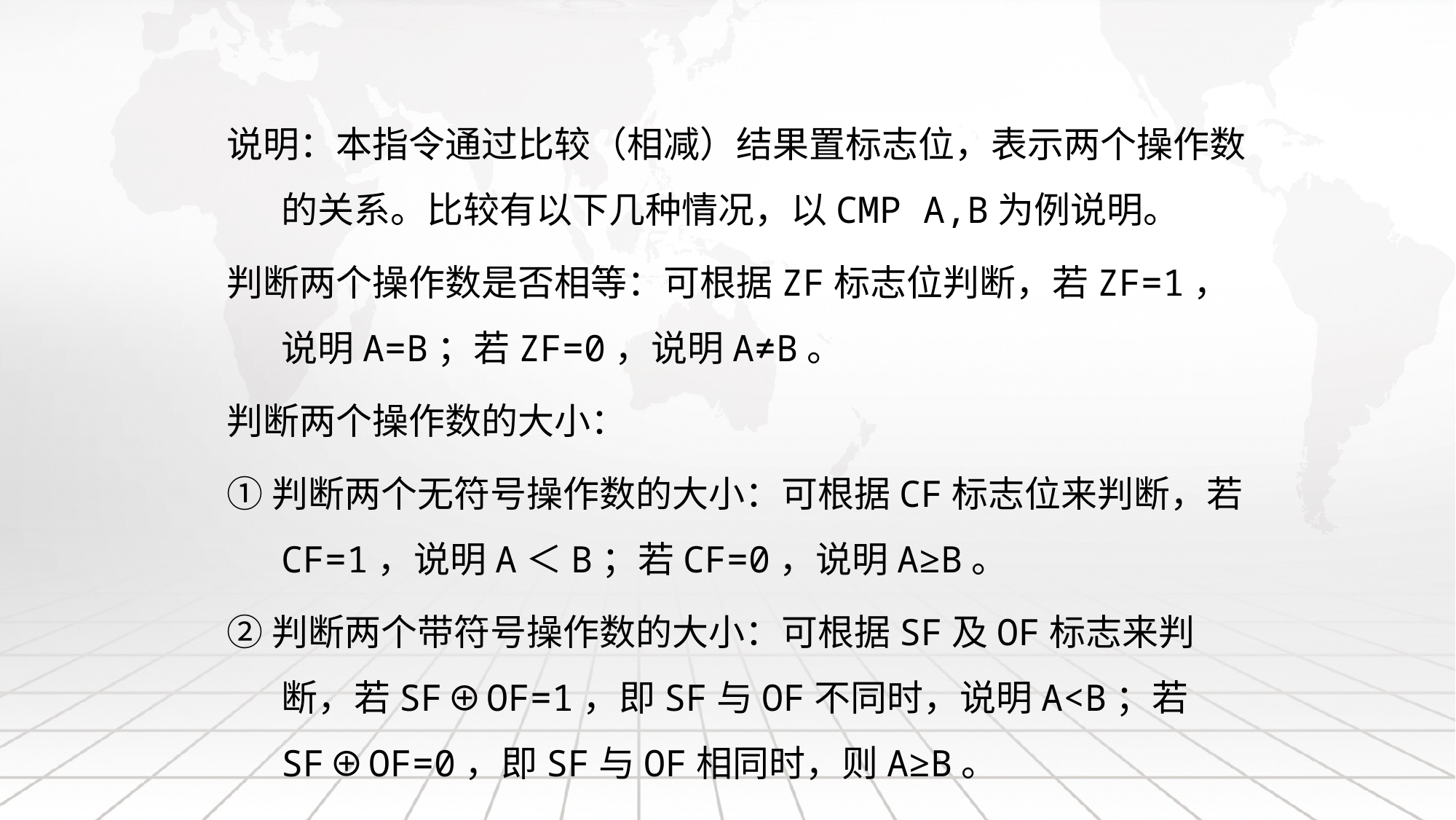

说明：本指令通过比较（相减）结果置标志位，表示两个操作数的关系。比较有以下几种情况，以CMP A,B为例说明。
判断两个操作数是否相等：可根据ZF标志位判断，若ZF=1，说明A=B；若ZF=0，说明A≠B。
判断两个操作数的大小：
①判断两个无符号操作数的大小：可根据CF标志位来判断，若CF=1，说明A＜B；若CF=0，说明A≥B。
②判断两个带符号操作数的大小：可根据SF及OF标志来判断，若SF⊕OF=1，即SF与OF不同时，说明A<B；若SF⊕OF=0，即SF与OF相同时，则A≥B。